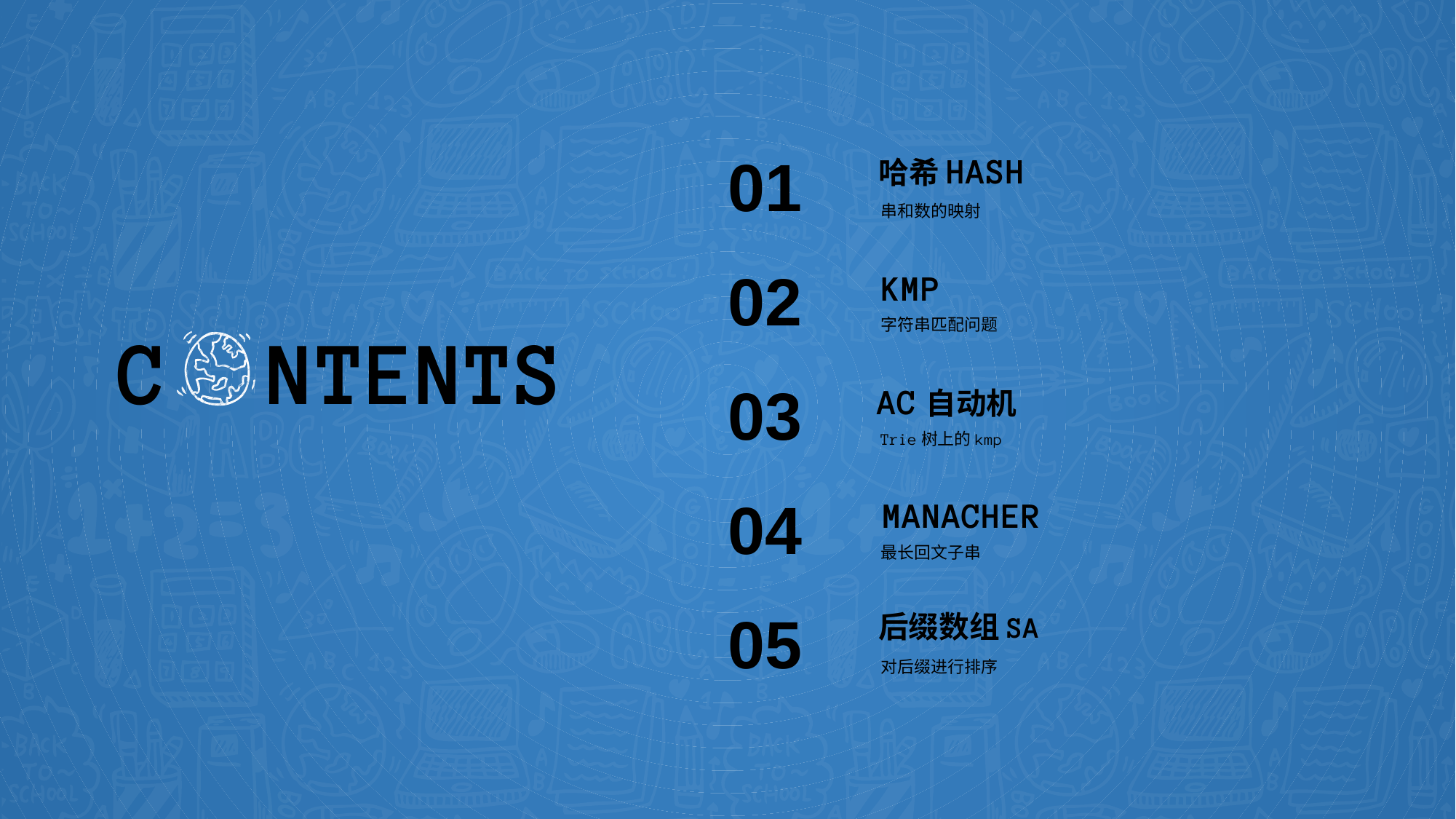

01
哈希HASH
串和数的映射
02
KMP
字符串匹配问题
C  NTENTS

03
AC自动机
Trie树上的kmp
04
MANACHER
最长回文子串
05
后缀数组SA
对后缀进行排序